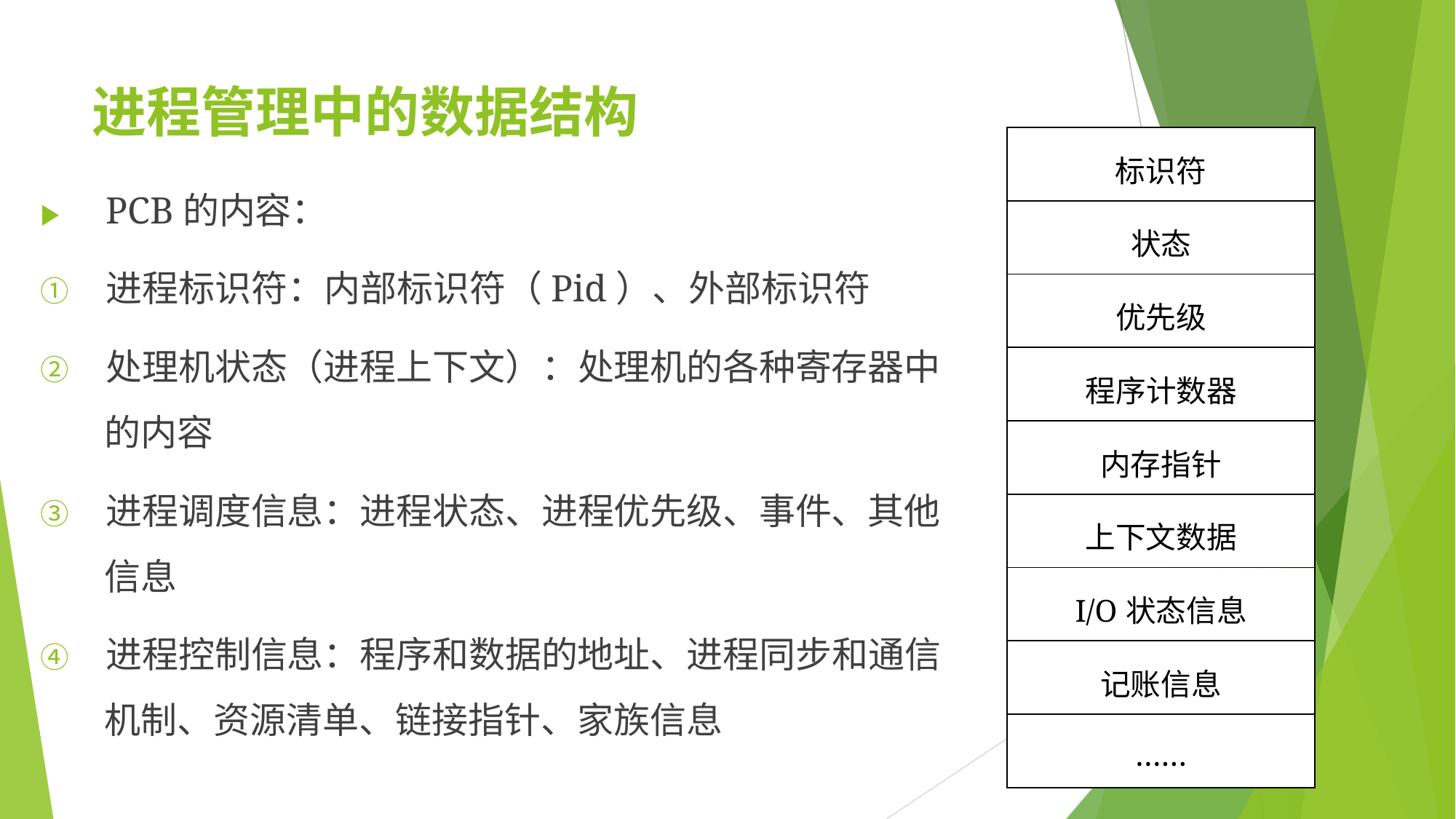

# 进程管理中的数据结构
| 标识符 |
| --- |
| 状态 |
| 优先级 |
| 程序计数器 |
| 内存指针 |
| 上下文数据 |
| I/O状态信息 |
| 记账信息 |
| …… |

▶	PCB的内容：

①	进程标识符：内部标识符（Pid）、外部标识符

②	处理机状态（进程上下文）：处理机的各种寄存器中
的内容

③	进程调度信息：进程状态、进程优先级、事件、其他
信息

④	进程控制信息：程序和数据的地址、进程同步和通信
机制、资源清单、链接指针、家族信息